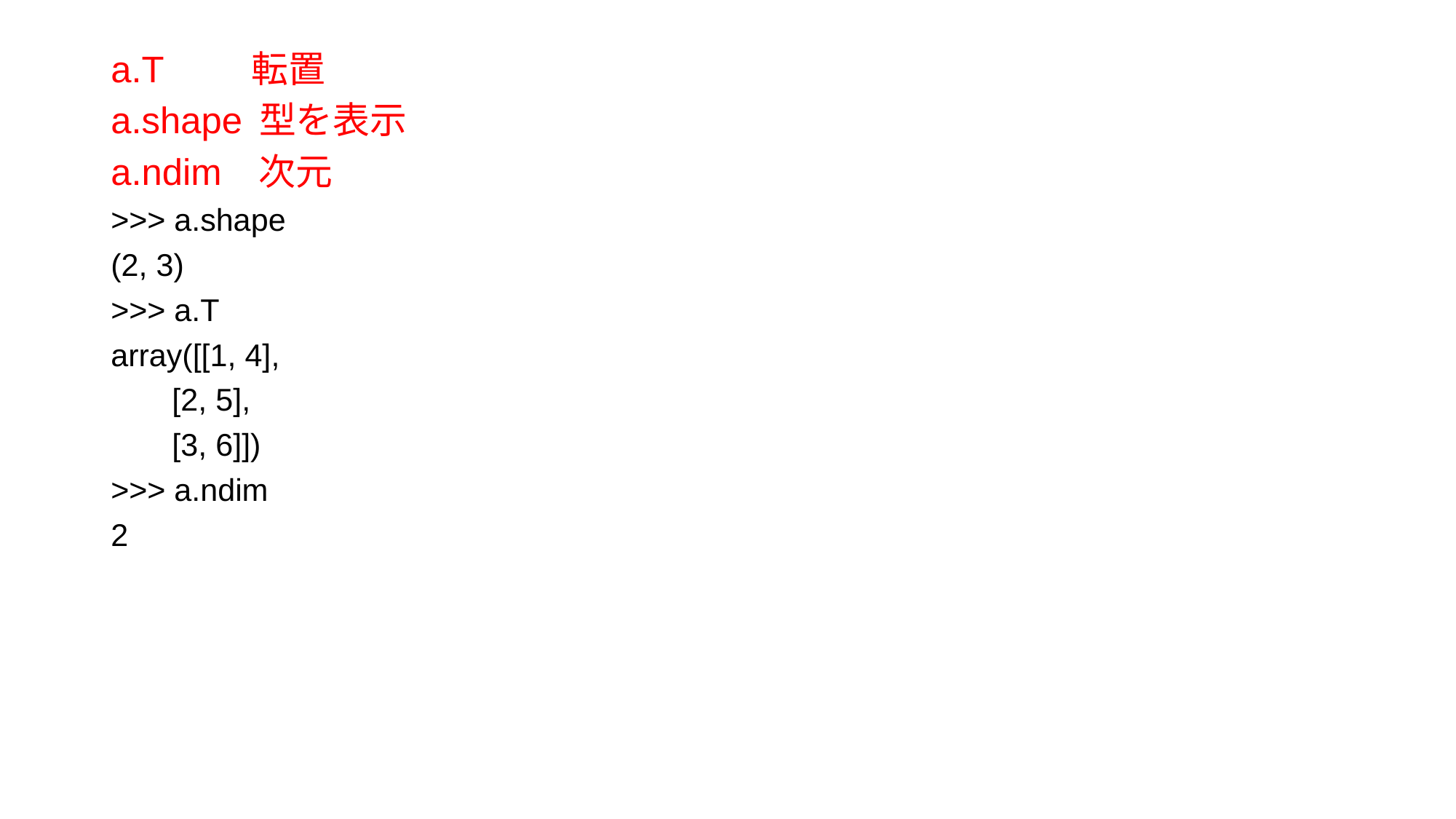

a.T        転置
a.shape 型を表示
a.ndim   次元
>>> a.shape
(2, 3)
>>> a.T
array([[1, 4],
       [2, 5],
       [3, 6]])
>>> a.ndim
2